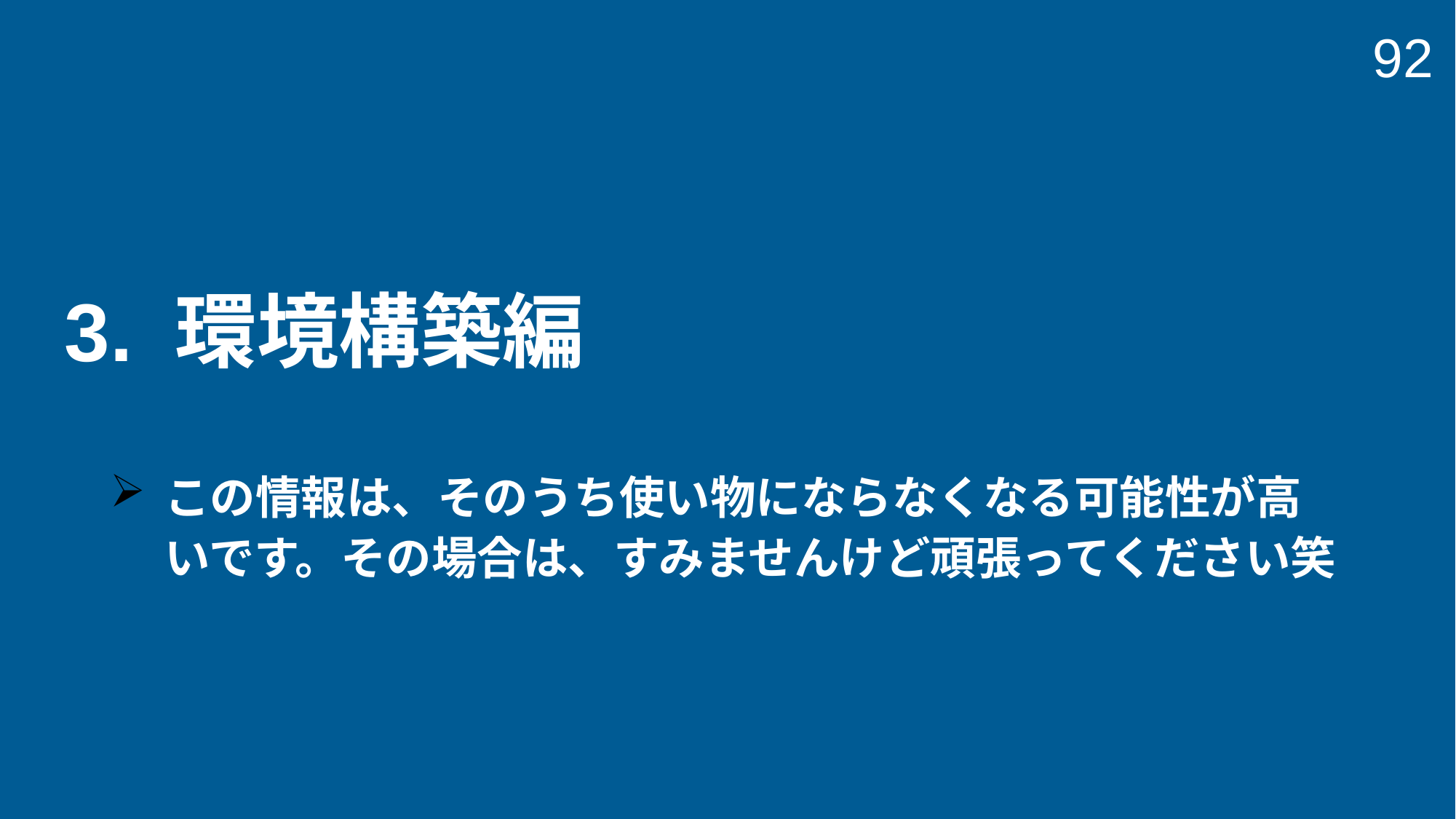

92
# 3. 環境構築編
この情報は、そのうち使い物にならなくなる可能性が高いです。その場合は、すみませんけど頑張ってください笑